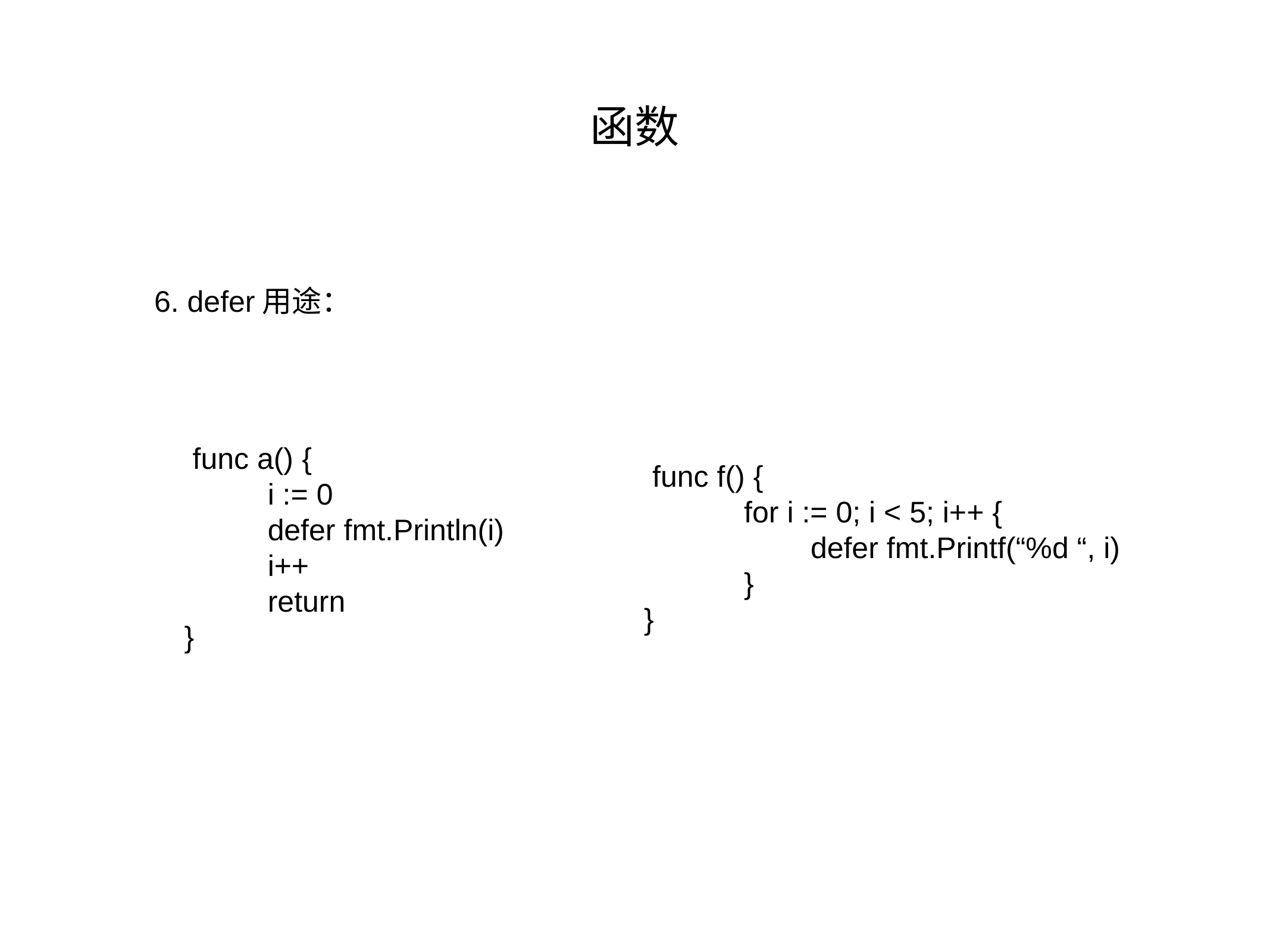

函数
6. defer用途：
 func a() {
          i := 0
          defer fmt.Println(i)
          i++
          return
}
 func f() {
            for i := 0; i < 5; i++ {
                    defer fmt.Printf(“%d “, i)
            }
}